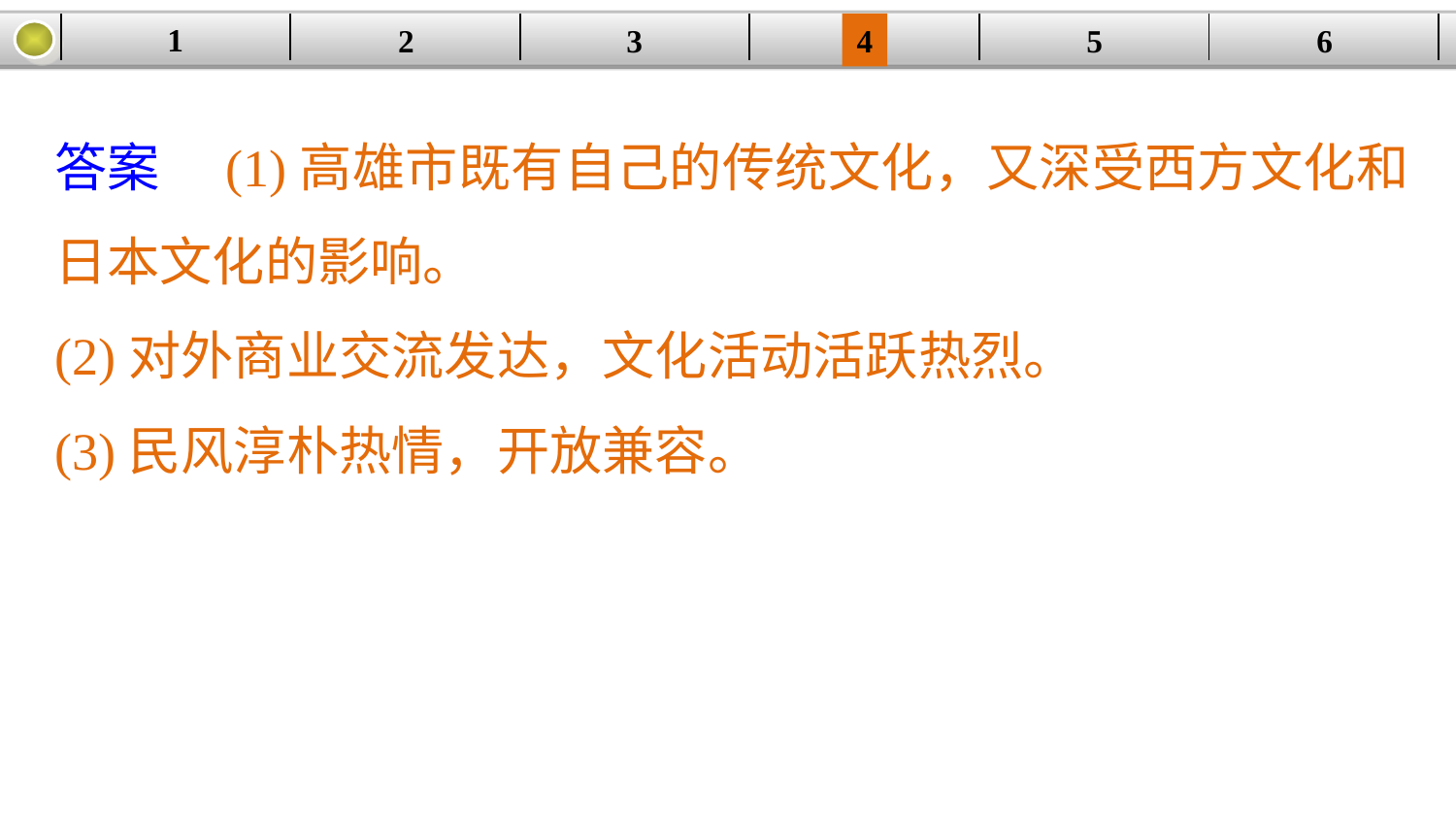

1
2
3
4
|  |  |  |  |  |  |
| --- | --- | --- | --- | --- | --- |
5
6

答案　(1)高雄市既有自己的传统文化，又深受西方文化和日本文化的影响。
(2)对外商业交流发达，文化活动活跃热烈。
(3)民风淳朴热情，开放兼容。